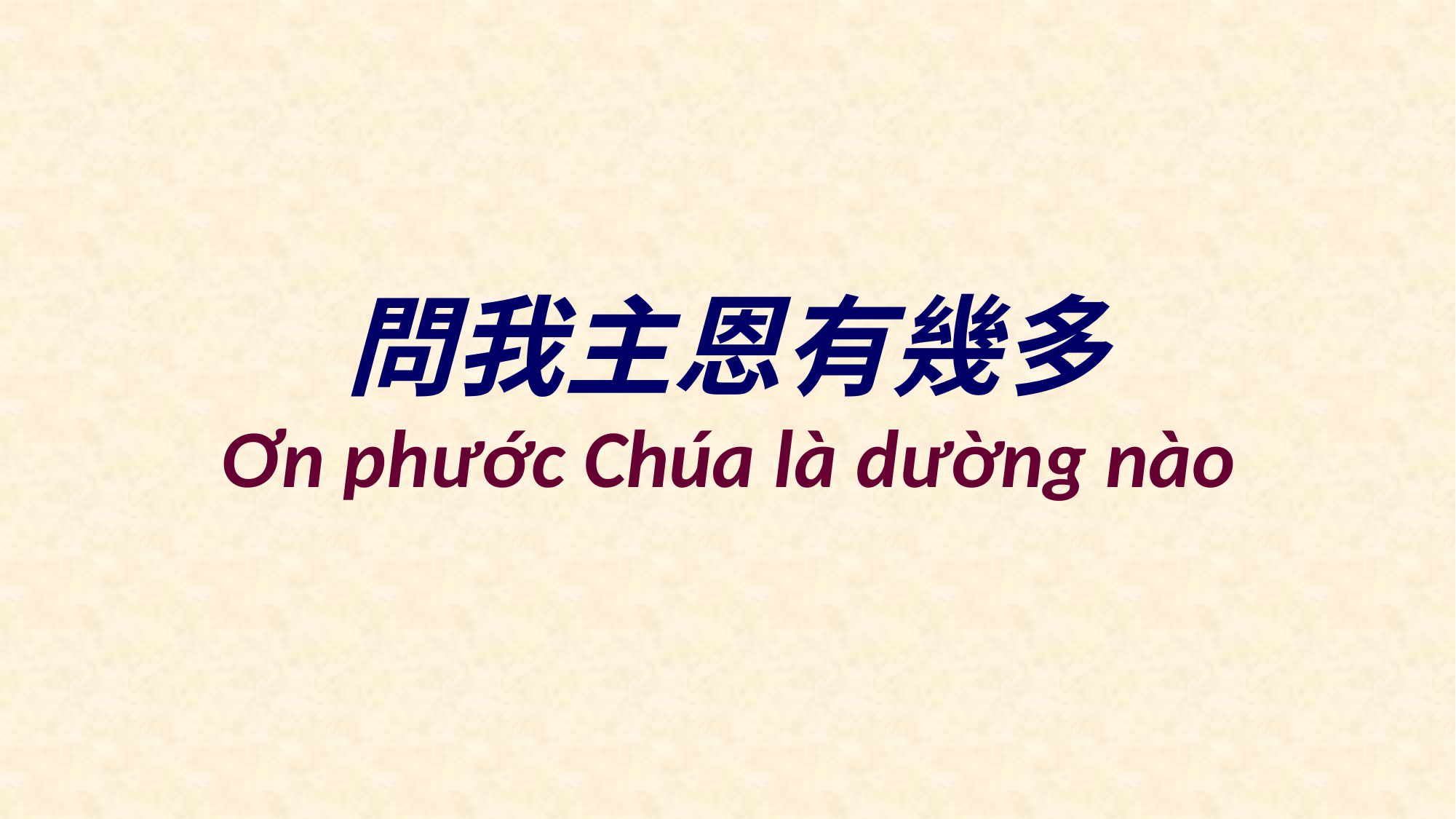

問我主恩有幾多
Ơn phước Chúa là dường nào